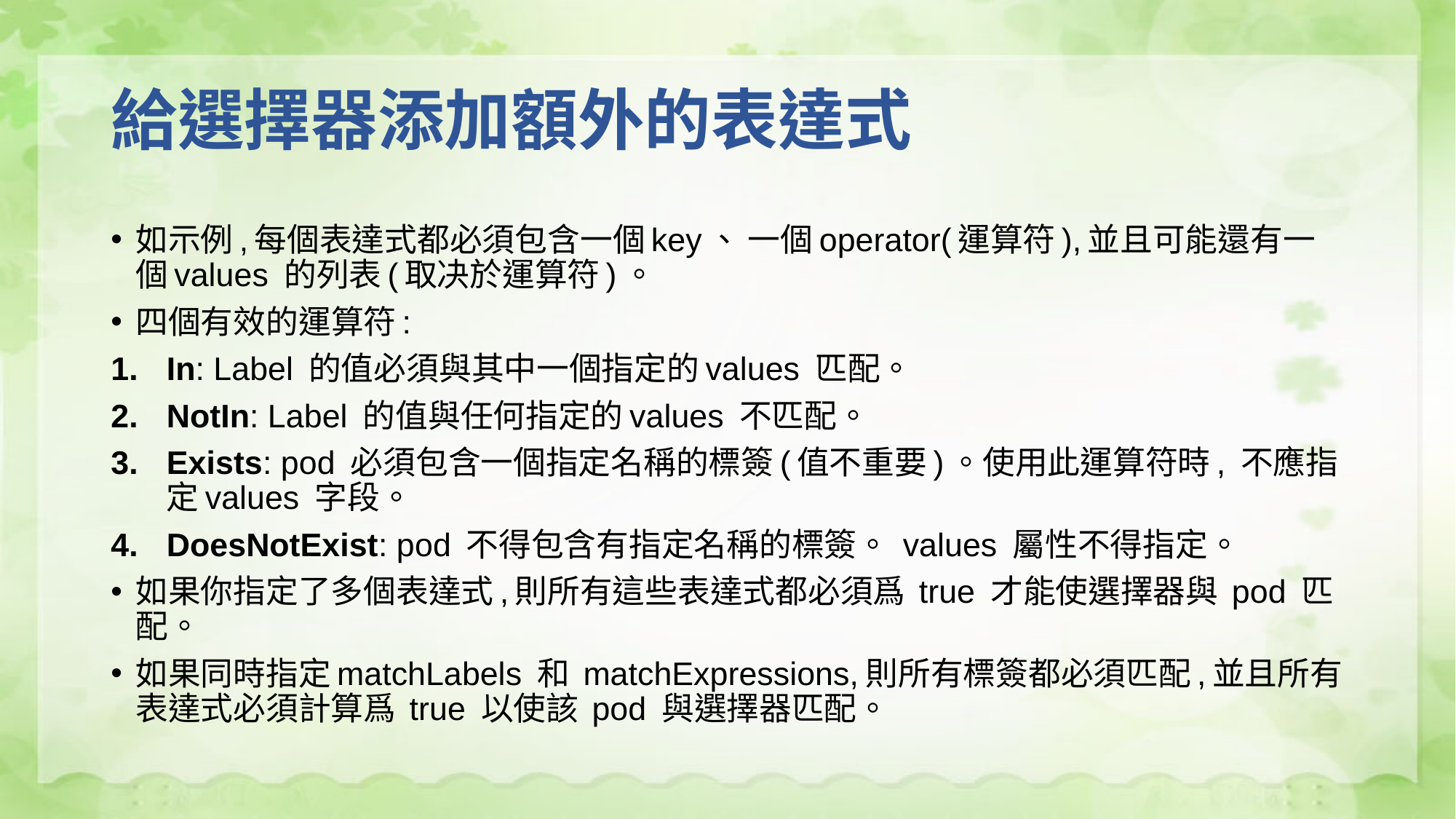

# 給選擇器添加額外的表達式
如示例,每個表達式都必須包含一個key、 一個operator(運算符),並且可能還有一個values 的列表(取决於運算符)。
四個有效的運算符:
In: Label 的值必須與其中一個指定的values 匹配。
NotIn: Label 的值與任何指定的values 不匹配。
Exists: pod 必須包含一個指定名稱的標簽(值不重要)。使用此運算符時, 不應指定values 字段。
DoesNotExist: pod 不得包含有指定名稱的標簽。 values 屬性不得指定。
如果你指定了多個表達式,則所有這些表達式都必須爲 true 才能使選擇器與 pod 匹配。
如果同時指定matchLabels 和 matchExpressions,則所有標簽都必須匹配,並且所有表達式必須計算爲 true 以使該 pod 與選擇器匹配。